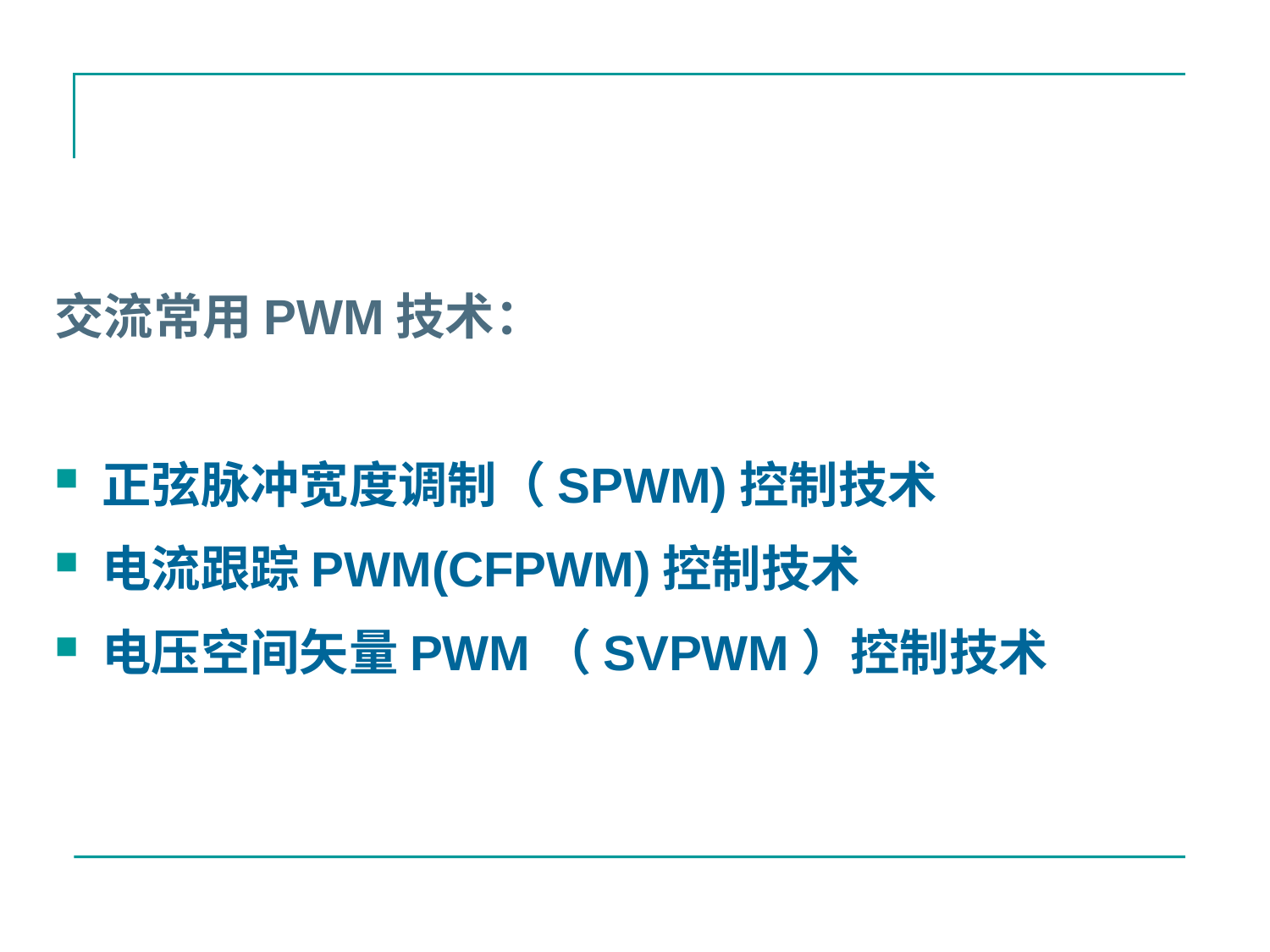

交流常用PWM技术：

正弦脉冲宽度调制（SPWM)控制技术
电流跟踪PWM(CFPWM)控制技术
电压空间矢量PWM（SVPWM）控制技术